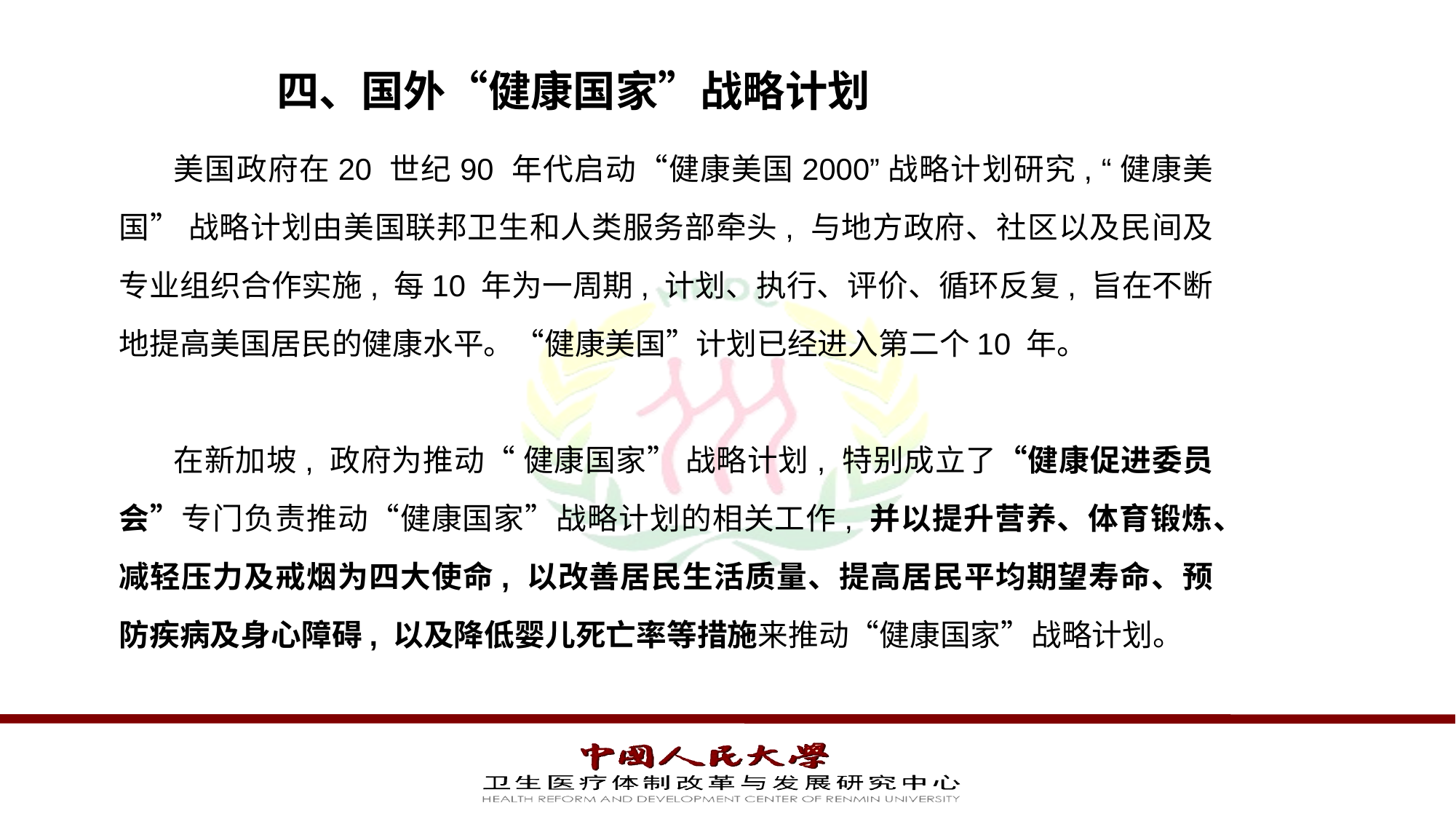

# 四、国外“健康国家”战略计划
美国政府在20 世纪90 年代启动“健康美国2000”战略计划研究, “健康美国” 战略计划由美国联邦卫生和人类服务部牵头, 与地方政府、社区以及民间及专业组织合作实施, 每10 年为一周期, 计划、执行、评价、循环反复, 旨在不断地提高美国居民的健康水平。“健康美国”计划已经进入第二个10 年。

在新加坡, 政府为推动“ 健康国家” 战略计划, 特别成立了“健康促进委员会”专门负责推动“健康国家”战略计划的相关工作, 并以提升营养、体育锻炼、减轻压力及戒烟为四大使命, 以改善居民生活质量、提高居民平均期望寿命、预防疾病及身心障碍, 以及降低婴儿死亡率等措施来推动“健康国家”战略计划。